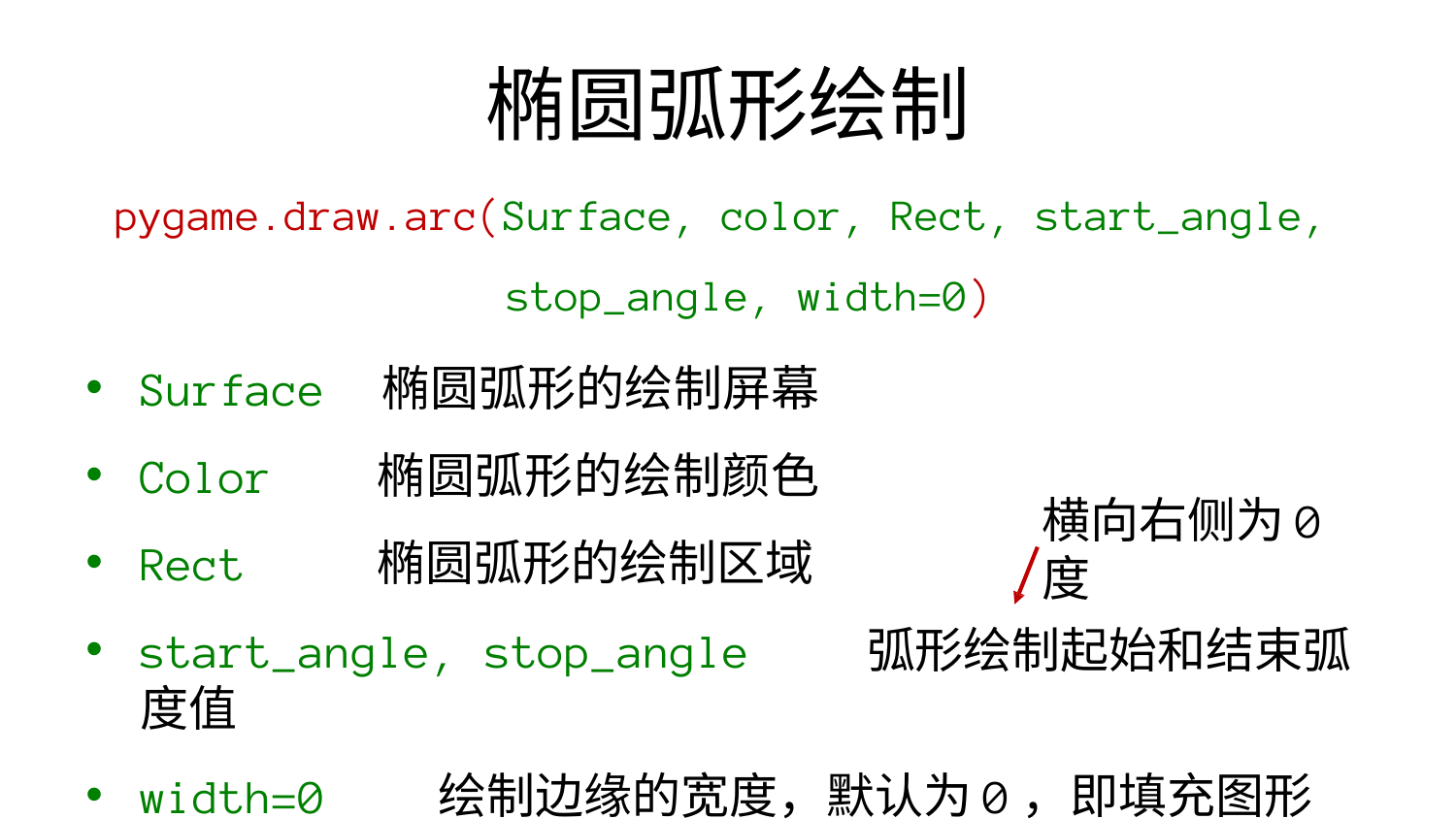

# 椭圆弧形绘制
pygame.draw.arc(Surface, color, Rect, start_angle,  stop_angle, width=0)
Surface
Color
Rect
start_angle, stop_angle	弧形绘制起始和结束弧度值
width=0	绘制边缘的宽度，默认为0，即填充图形
椭圆弧形的绘制屏幕 椭圆弧形的绘制颜色 椭圆弧形的绘制区域
横向右侧为0度